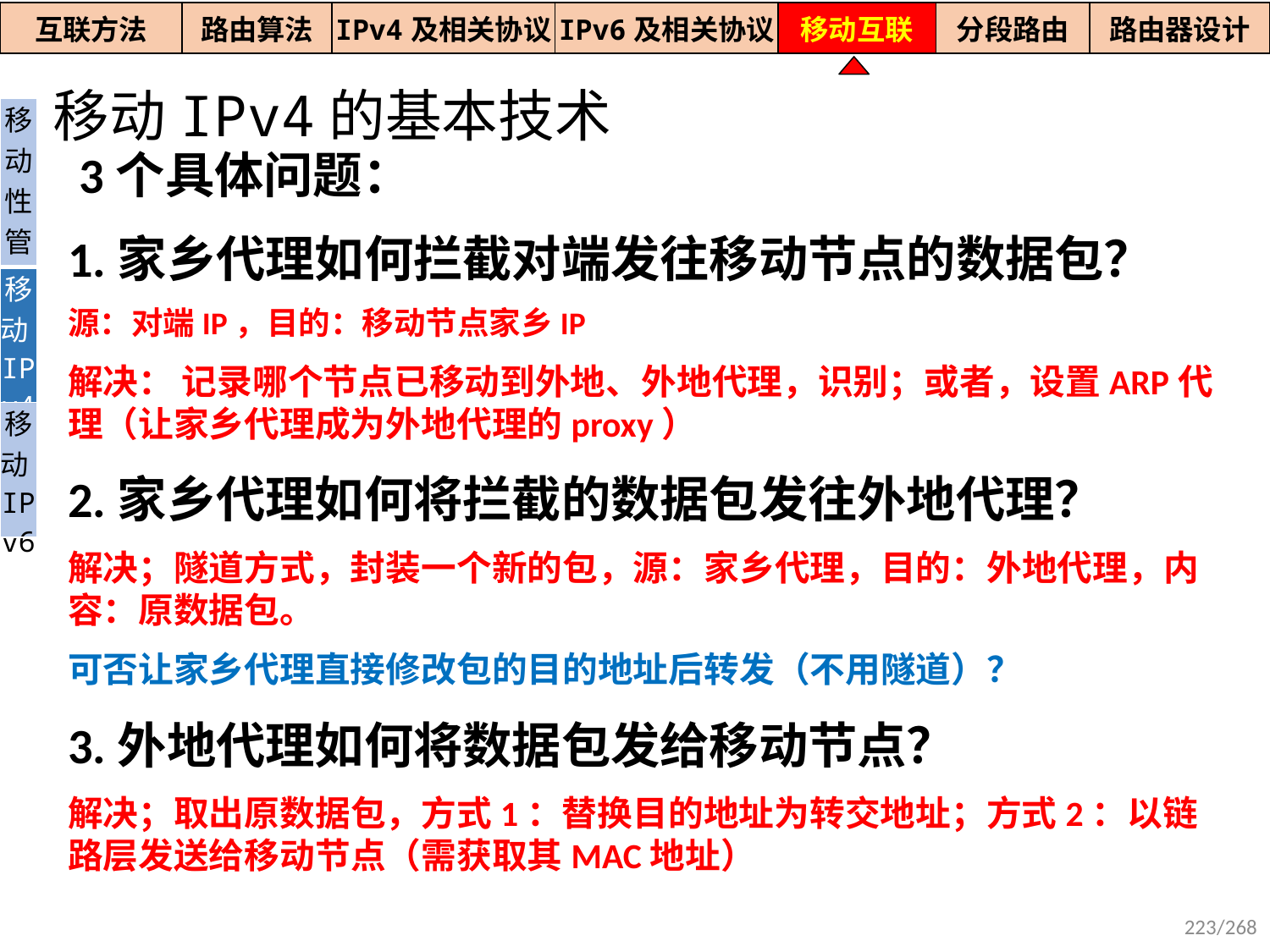

| 互联方法 | 路由算法 | IPv4及相关协议 | IPv6及相关协议 | 移动互联 | 分段路由 | 路由器设计 |
| --- | --- | --- | --- | --- | --- | --- |

移动IPv4的基本技术
| 移动性管理 |
| --- |
| 移动IPv4 |
| 移动IPv6 |
 3个具体问题：
1.家乡代理如何拦截对端发往移动节点的数据包？
源：对端IP，目的：移动节点家乡IP
解决： 记录哪个节点已移动到外地、外地代理，识别；或者，设置ARP代理（让家乡代理成为外地代理的proxy）
2.家乡代理如何将拦截的数据包发往外地代理？
解决；隧道方式，封装一个新的包，源：家乡代理，目的：外地代理，内容：原数据包。
可否让家乡代理直接修改包的目的地址后转发（不用隧道）？
3.外地代理如何将数据包发给移动节点？
解决；取出原数据包，方式1：替换目的地址为转交地址；方式2：以链路层发送给移动节点（需获取其MAC地址）
223/268